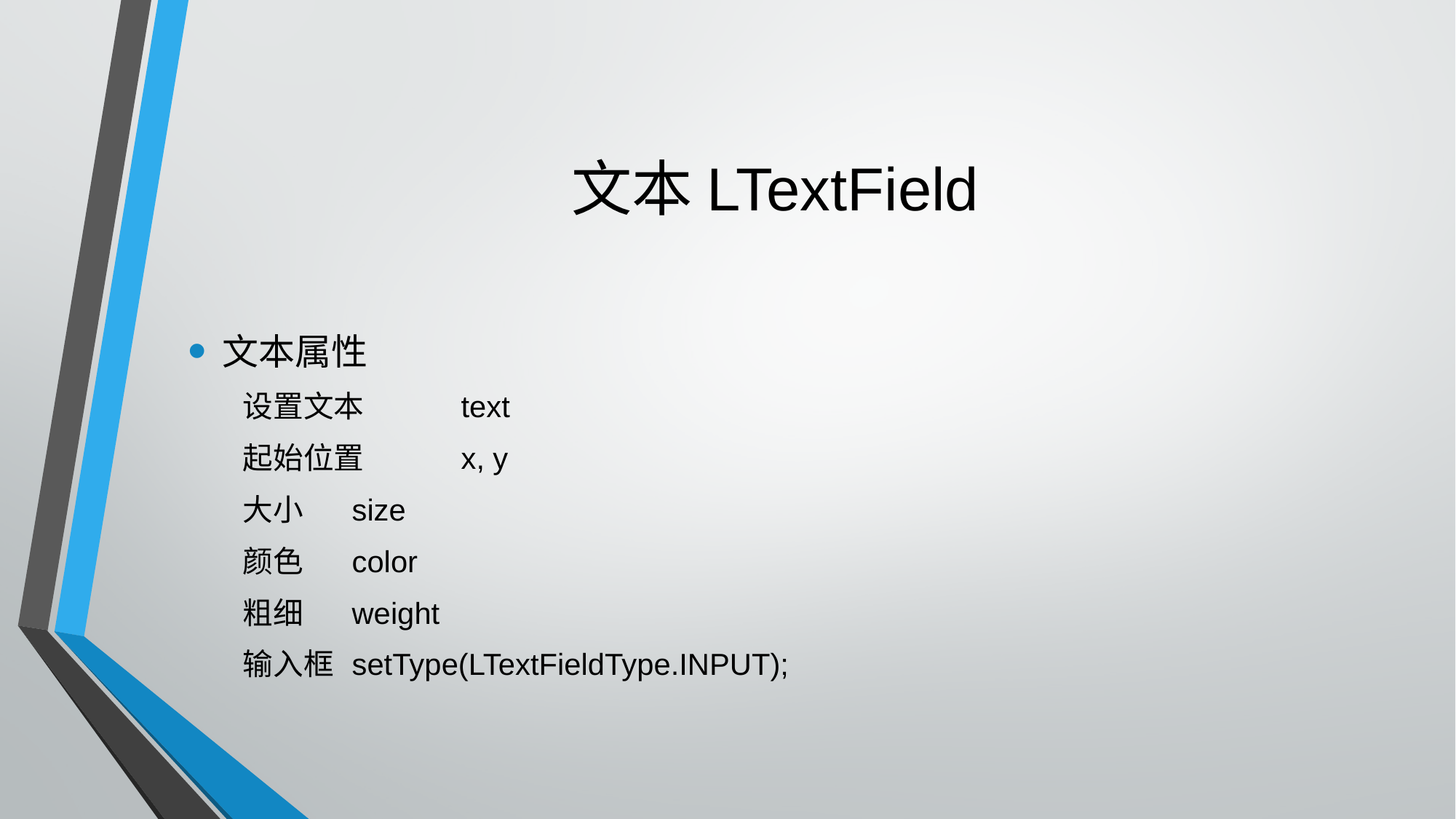

# 文本LTextField
文本属性
设置文本	text
起始位置	x, y
大小	size
颜色	color
粗细	weight
输入框	setType(LTextFieldType.INPUT);